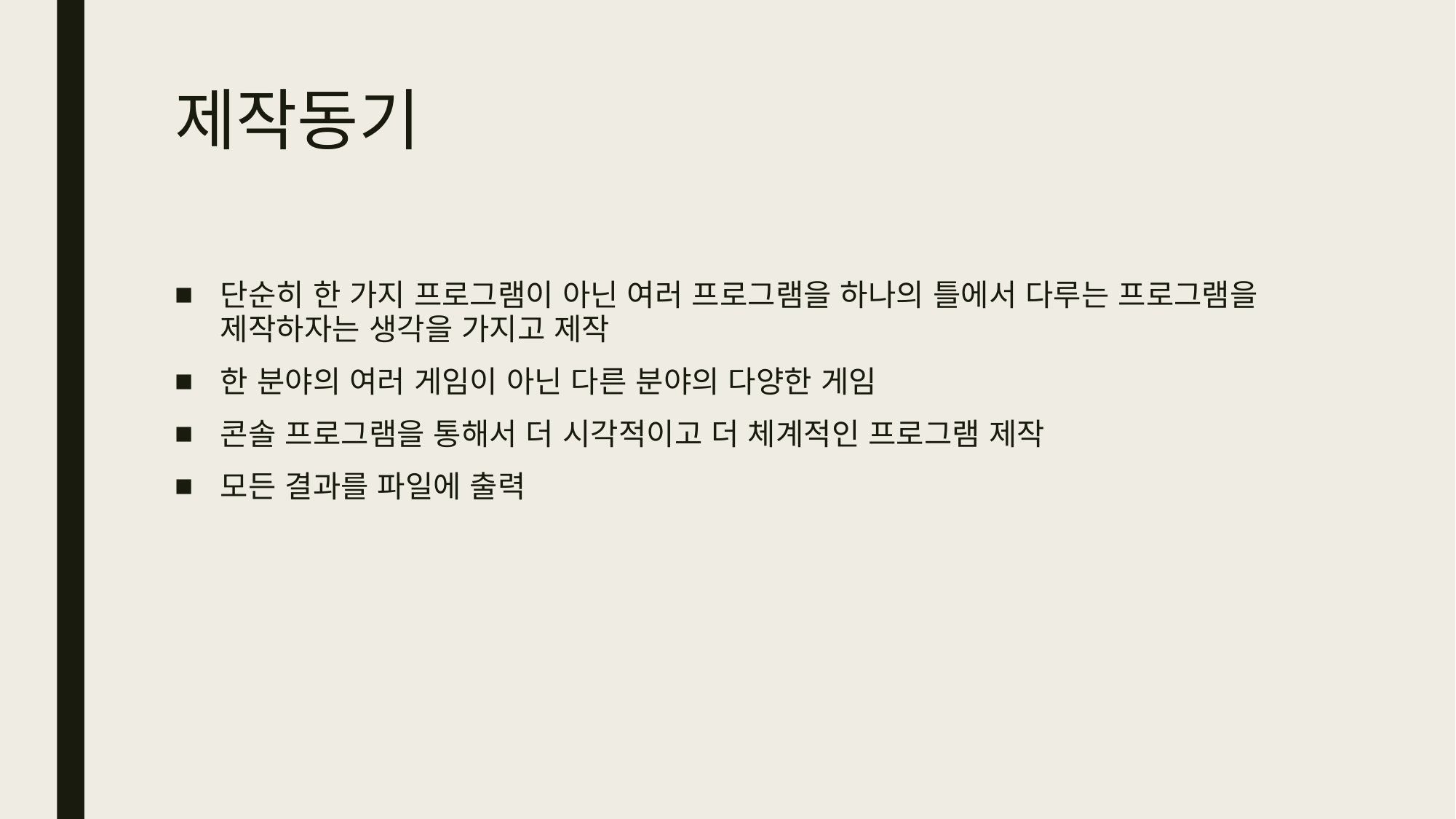

# 제작동기
단순히 한 가지 프로그램이 아닌 여러 프로그램을 하나의 틀에서 다루는 프로그램을 제작하자는 생각을 가지고 제작
한 분야의 여러 게임이 아닌 다른 분야의 다양한 게임
콘솔 프로그램을 통해서 더 시각적이고 더 체계적인 프로그램 제작
모든 결과를 파일에 출력